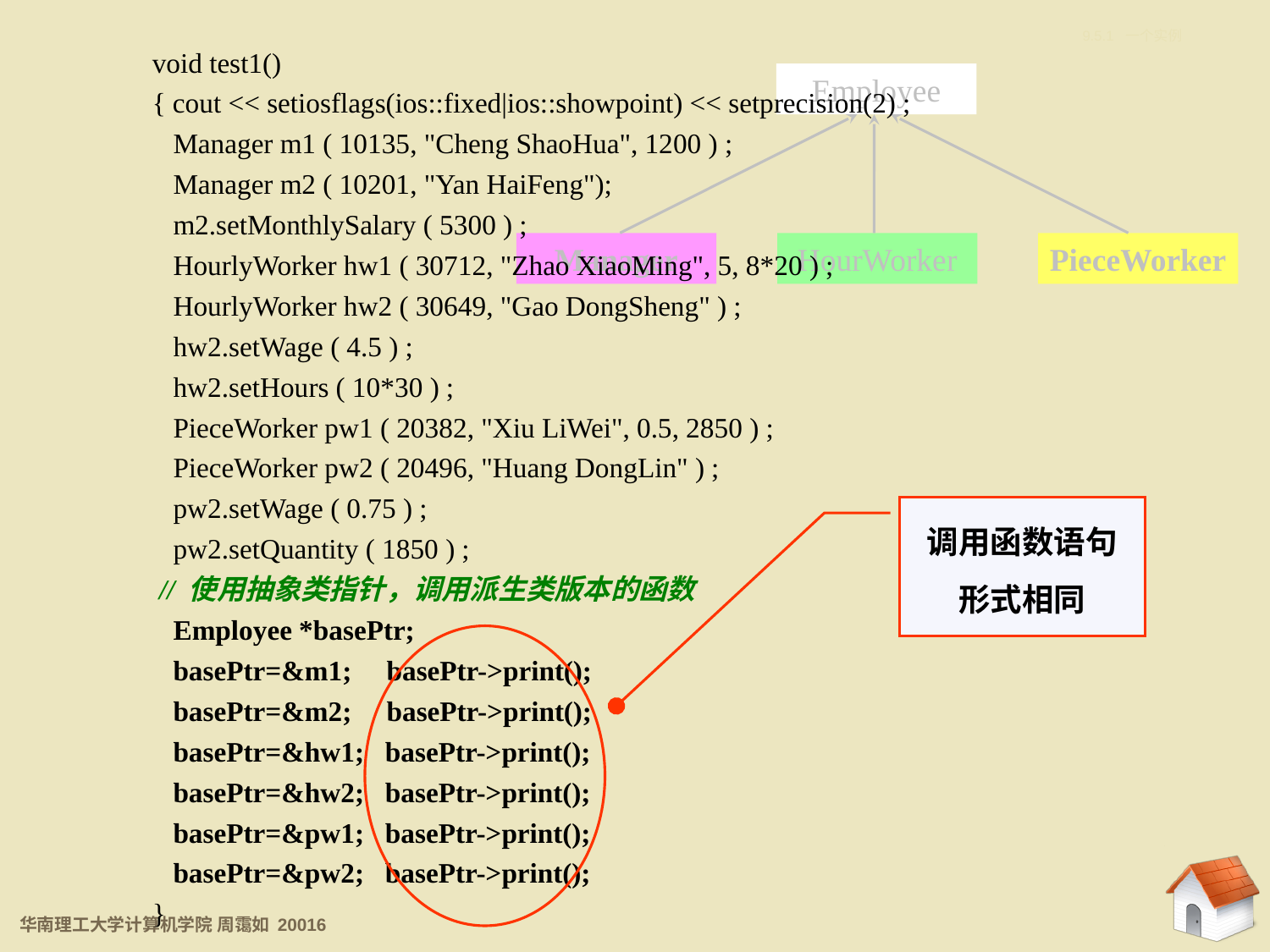

9.5.1  一个实例
void test1()
{ cout << setiosflags(ios::fixed|ios::showpoint) << setprecision(2) ;
   Manager m1 ( 10135, "Cheng ShaoHua", 1200 ) ;
   Manager m2 ( 10201, "Yan HaiFeng");
   m2.setMonthlySalary ( 5300 ) ;
   HourlyWorker hw1 ( 30712, "Zhao XiaoMing", 5, 8*20 ) ;
   HourlyWorker hw2 ( 30649, "Gao DongSheng" ) ;
   hw2.setWage ( 4.5 ) ;
   hw2.setHours ( 10*30 ) ;
   PieceWorker pw1 ( 20382, "Xiu LiWei", 0.5, 2850 ) ;
   PieceWorker pw2 ( 20496, "Huang DongLin" ) ;
   pw2.setWage ( 0.75 ) ;
   pw2.setQuantity ( 1850 ) ;
 // 使用抽象类指针，调用派生类版本的函数
   Employee *basePtr;
   basePtr=&m1;     basePtr->print();
   basePtr=&m2;     basePtr->print();
   basePtr=&hw1;   basePtr->print();
   basePtr=&hw2;   basePtr->print();
   basePtr=&pw1;   basePtr->print();
   basePtr=&pw2;   basePtr->print();
}
Employee

Manager
HourWorker
PieceWorker
调用函数语句形式相同